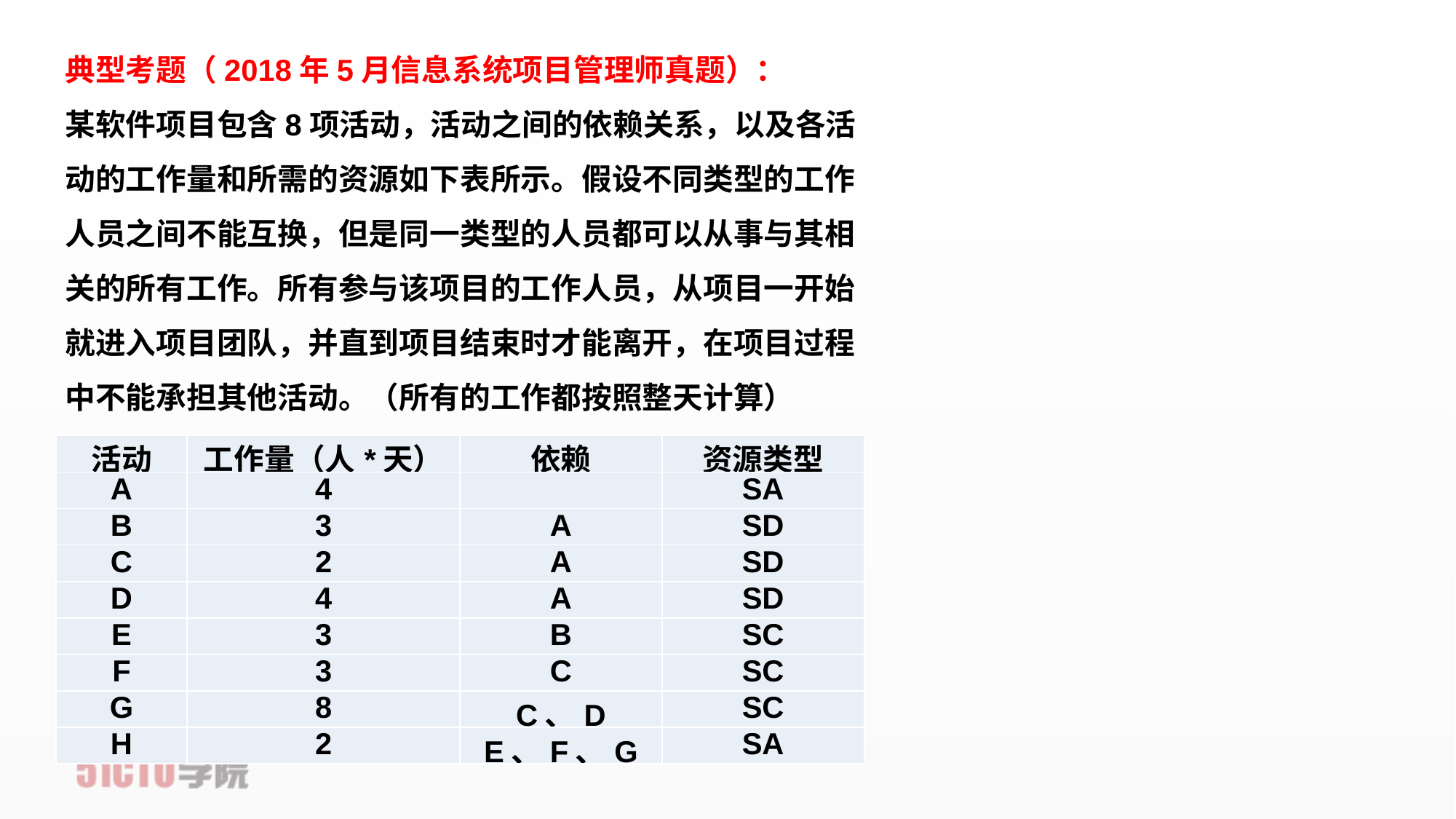

典型考题（2018年5月信息系统项目管理师真题）：
某软件项目包含8项活动，活动之间的依赖关系，以及各活动的工作量和所需的资源如下表所示。假设不同类型的工作人员之间不能互换，但是同一类型的人员都可以从事与其相关的所有工作。所有参与该项目的工作人员，从项目一开始就进入项目团队，并直到项目结束时才能离开，在项目过程中不能承担其他活动。（所有的工作都按照整天计算）
| 活动 | 工作量（人\*天） | 依赖 | 资源类型 |
| --- | --- | --- | --- |
| A | 4 |  | SA |
| B | 3 | A | SD |
| C | 2 | A | SD |
| D | 4 | A | SD |
| E | 3 | B | SC |
| F | 3 | C | SC |
| G | 8 | C、D | SC |
| H | 2 | E、F、G | SA |